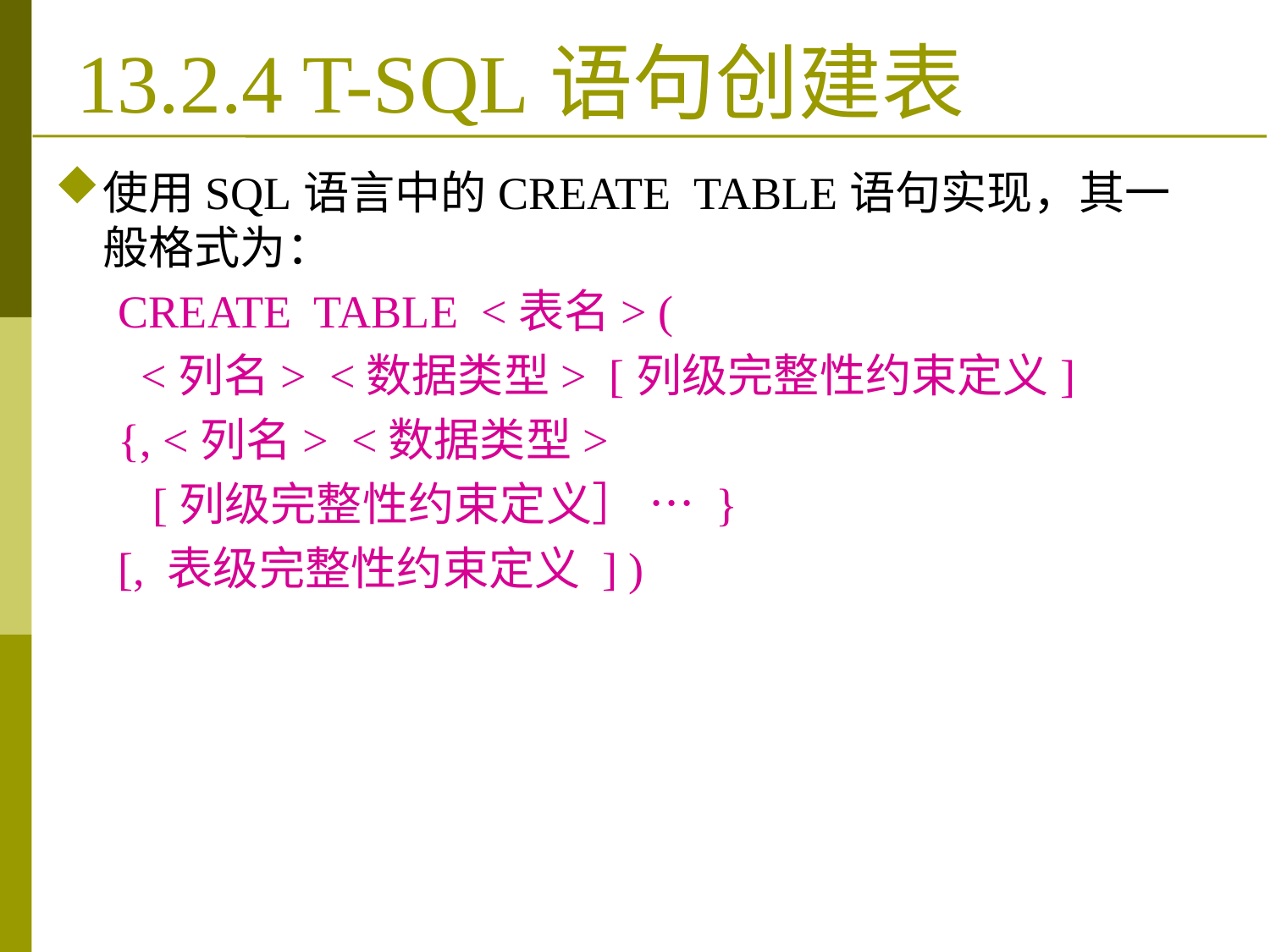

# 13.2.4 T-SQL语句创建表
使用SQL语言中的CREATE  TABLE语句实现，其一般格式为：
CREATE  TABLE  <表名> (
  <列名>  <数据类型>  [列级完整性约束定义]
{, <列名>  <数据类型>
   [列级完整性约束定义］ … }
[, 表级完整性约束定义 ] )